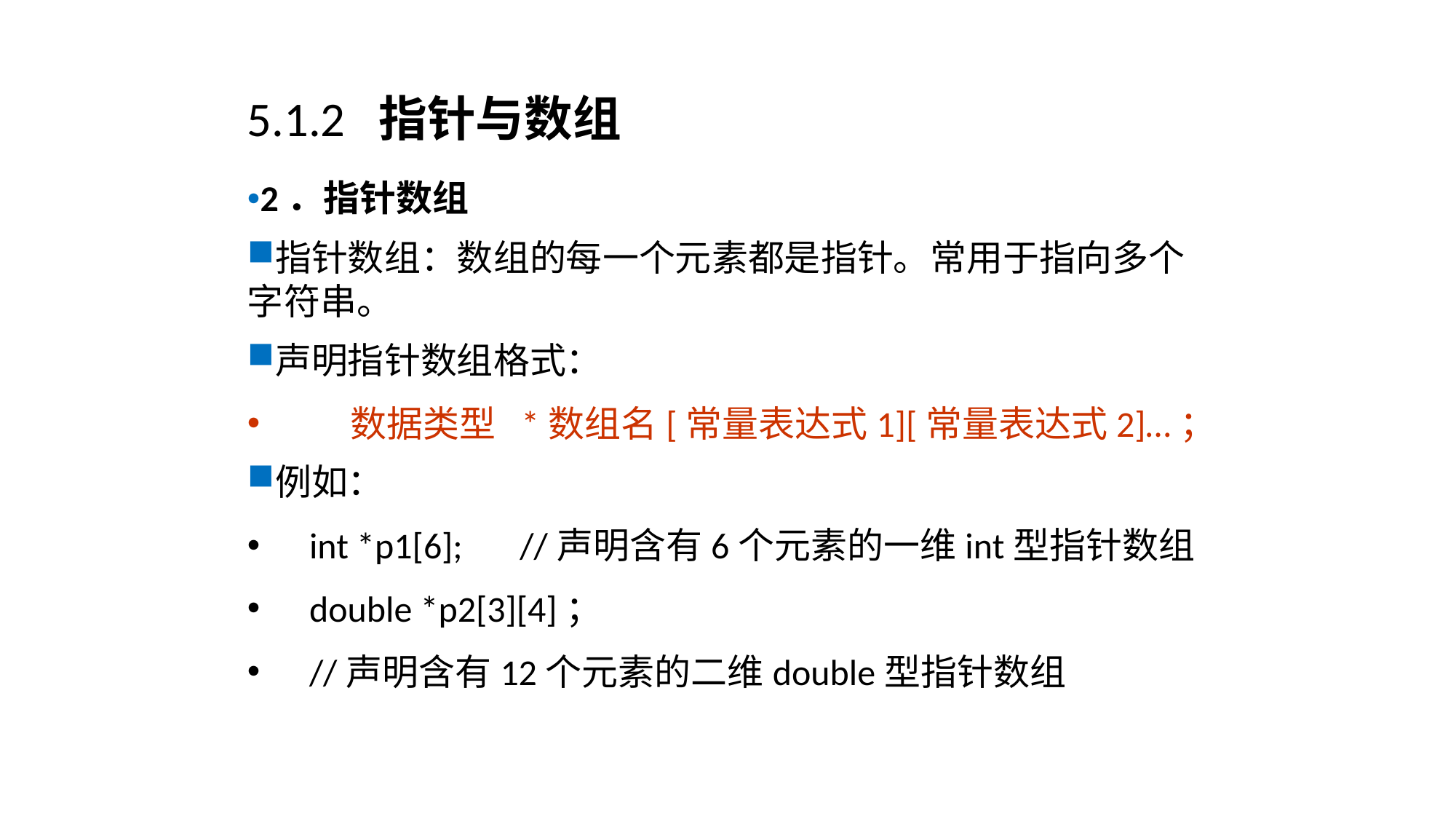

# 5.1.2  指针与数组
2．指针数组
指针数组：数组的每一个元素都是指针。常用于指向多个字符串。
声明指针数组格式：
          数据类型  *数组名[常量表达式1][常量表达式2]…；
例如：
      int *p1[6];       //声明含有6个元素的一维int型指针数组
      double *p2[3][4]；
      //声明含有12个元素的二维double型指针数组